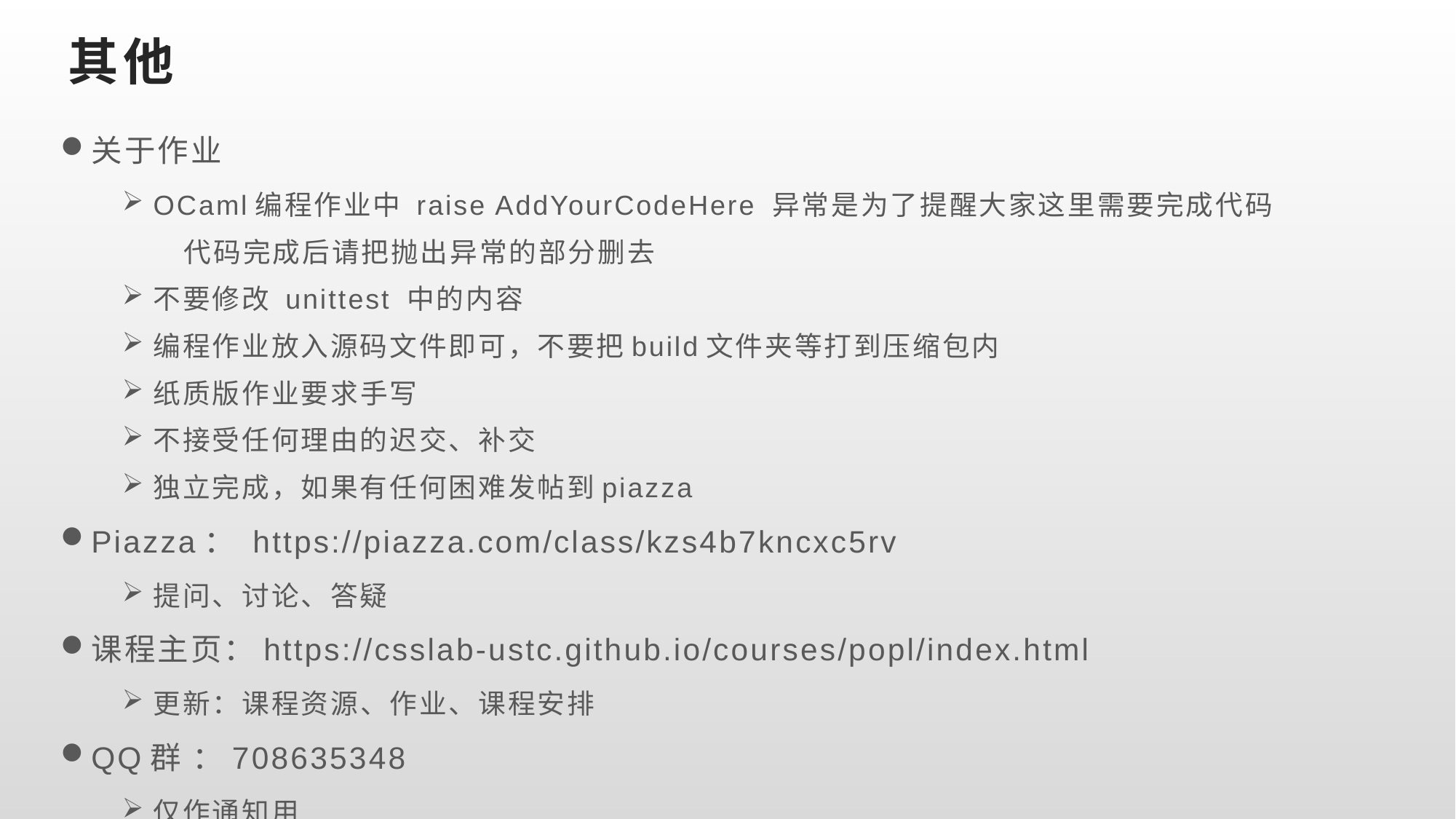

# 其他
关于作业
OCaml编程作业中 raise AddYourCodeHere 异常是为了提醒大家这里需要完成代码
代码完成后请把抛出异常的部分删去
不要修改 unittest 中的内容
编程作业放入源码文件即可，不要把build文件夹等打到压缩包内
纸质版作业要求手写
不接受任何理由的迟交、补交
独立完成，如果有任何困难发帖到piazza
Piazza： https://piazza.com/class/kzs4b7kncxc5rv
提问、讨论、答疑
课程主页：https://csslab-ustc.github.io/courses/popl/index.html
更新：课程资源、作业、课程安排
QQ群 ：708635348
仅作通知用